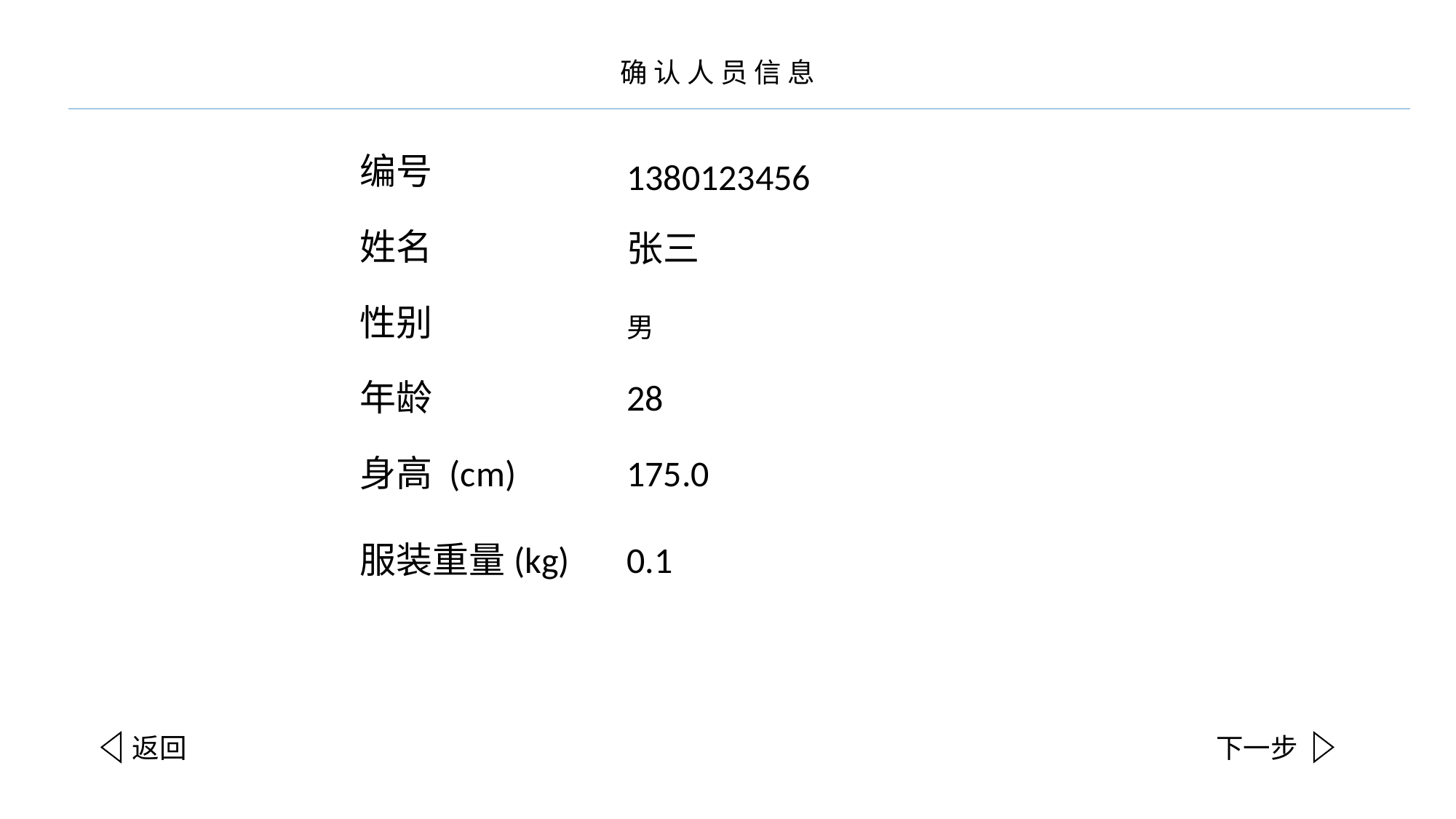

确 认 人 员 信 息
编号

1380123456
姓名
张三
性别
男
年龄
28
身高 (cm)
175.0
服装重量(kg)
0.1
返回
下一步